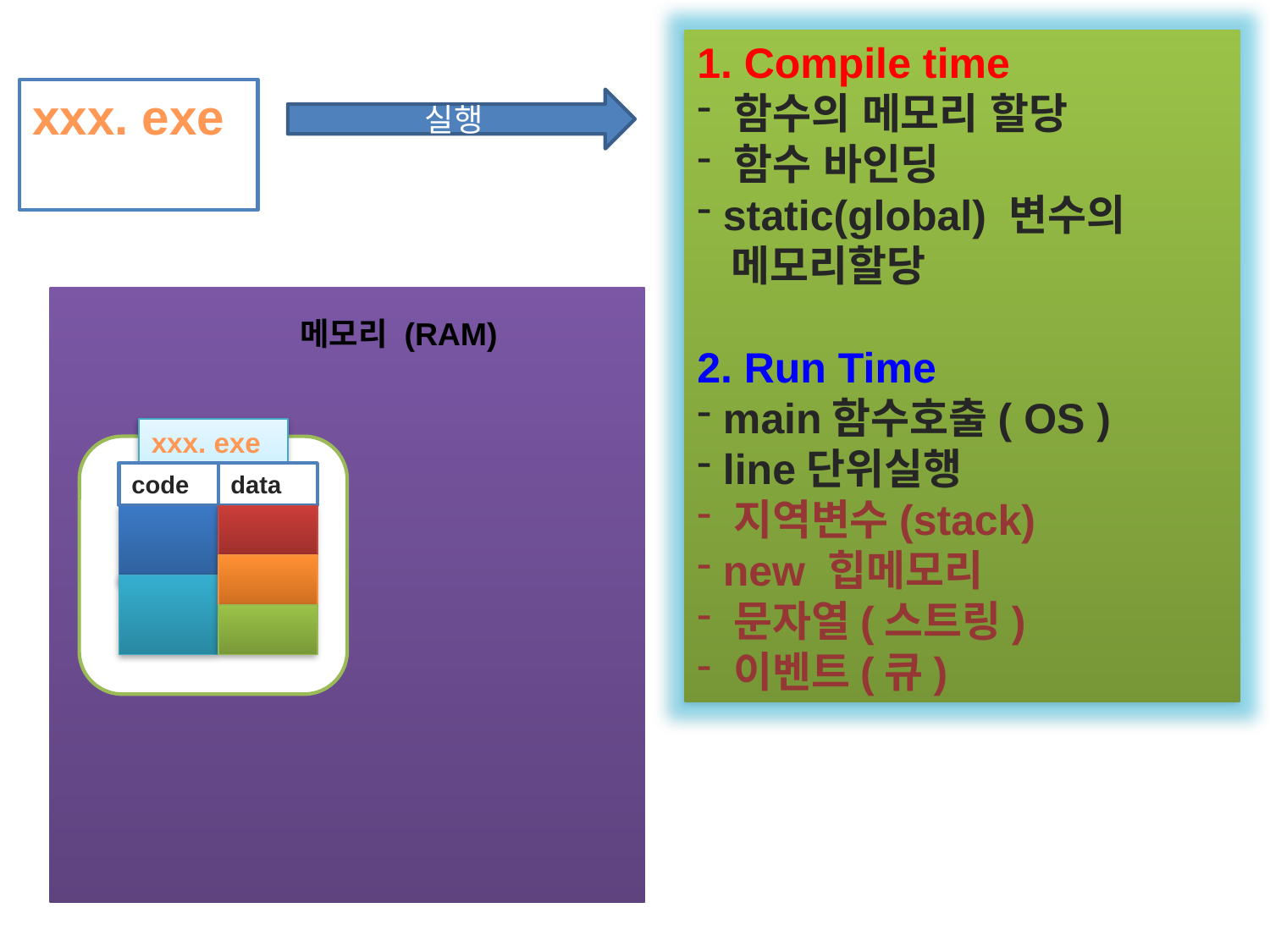

1. Compile time
 함수의 메모리 할당
 함수 바인딩
 static(global) 변수의
  메모리할당

2. Run Time
 main함수호출( OS )
 line단위실행
 지역변수(stack)
 new 힙메모리
 문자열(스트링)
 이벤트(큐)
xxx. exe
실행

메모리 (RAM)
xxx. exe

code
data